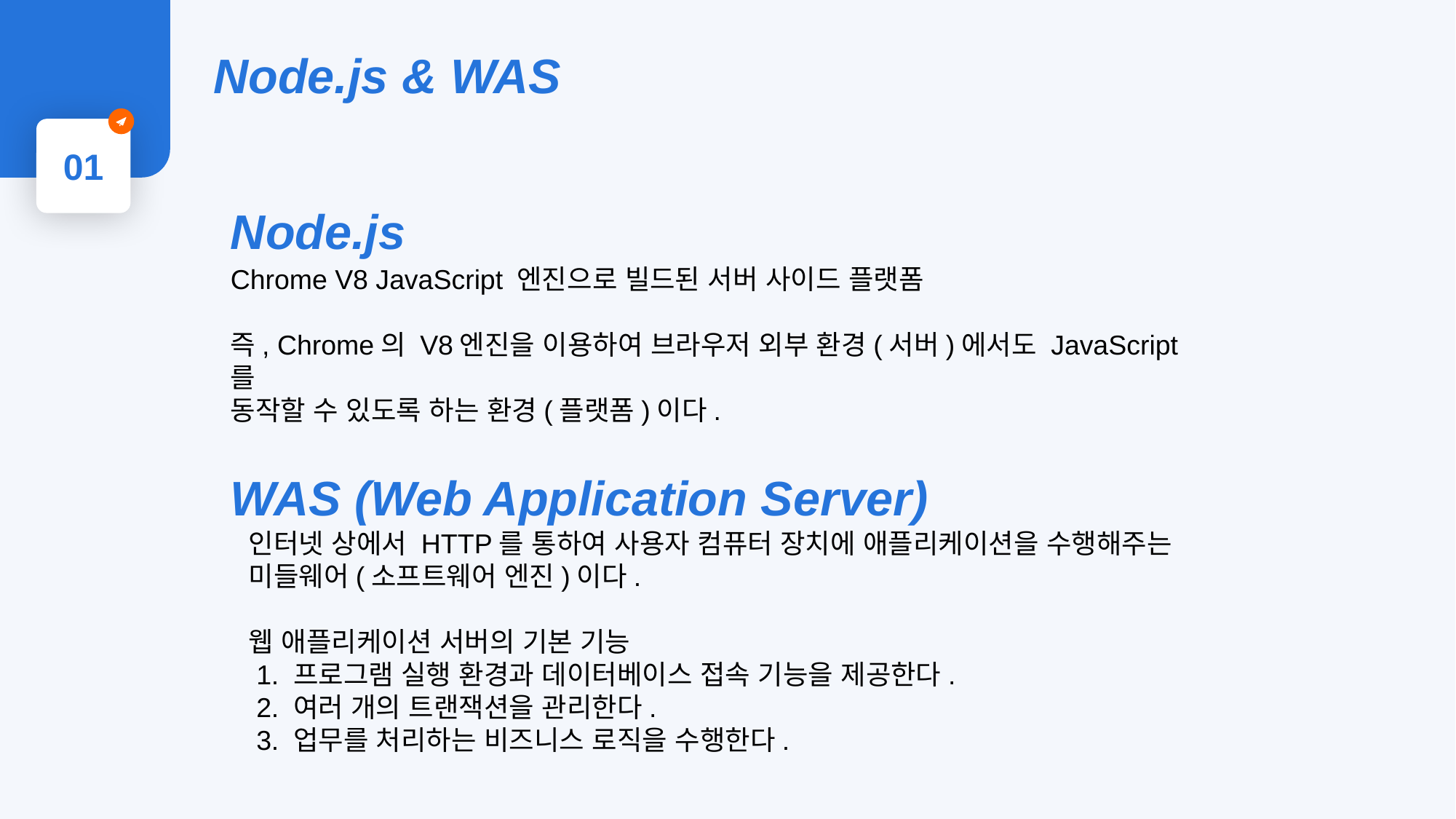

Node.js & WAS

01
Node.js
Chrome V8 JavaScript 엔진으로 빌드된 서버 사이드 플랫폼

즉, Chrome의 V8엔진을 이용하여 브라우저 외부 환경(서버)에서도 JavaScript를
동작할 수 있도록 하는 환경(플랫폼)이다.
WAS (Web Application Server)
인터넷 상에서 HTTP를 통하여 사용자 컴퓨터 장치에 애플리케이션을 수행해주는 미들웨어(소프트웨어 엔진)이다.

웹 애플리케이션 서버의 기본 기능
 1. 프로그램 실행 환경과 데이터베이스 접속 기능을 제공한다.
 2. 여러 개의 트랜잭션을 관리한다.
 3. 업무를 처리하는 비즈니스 로직을 수행한다.